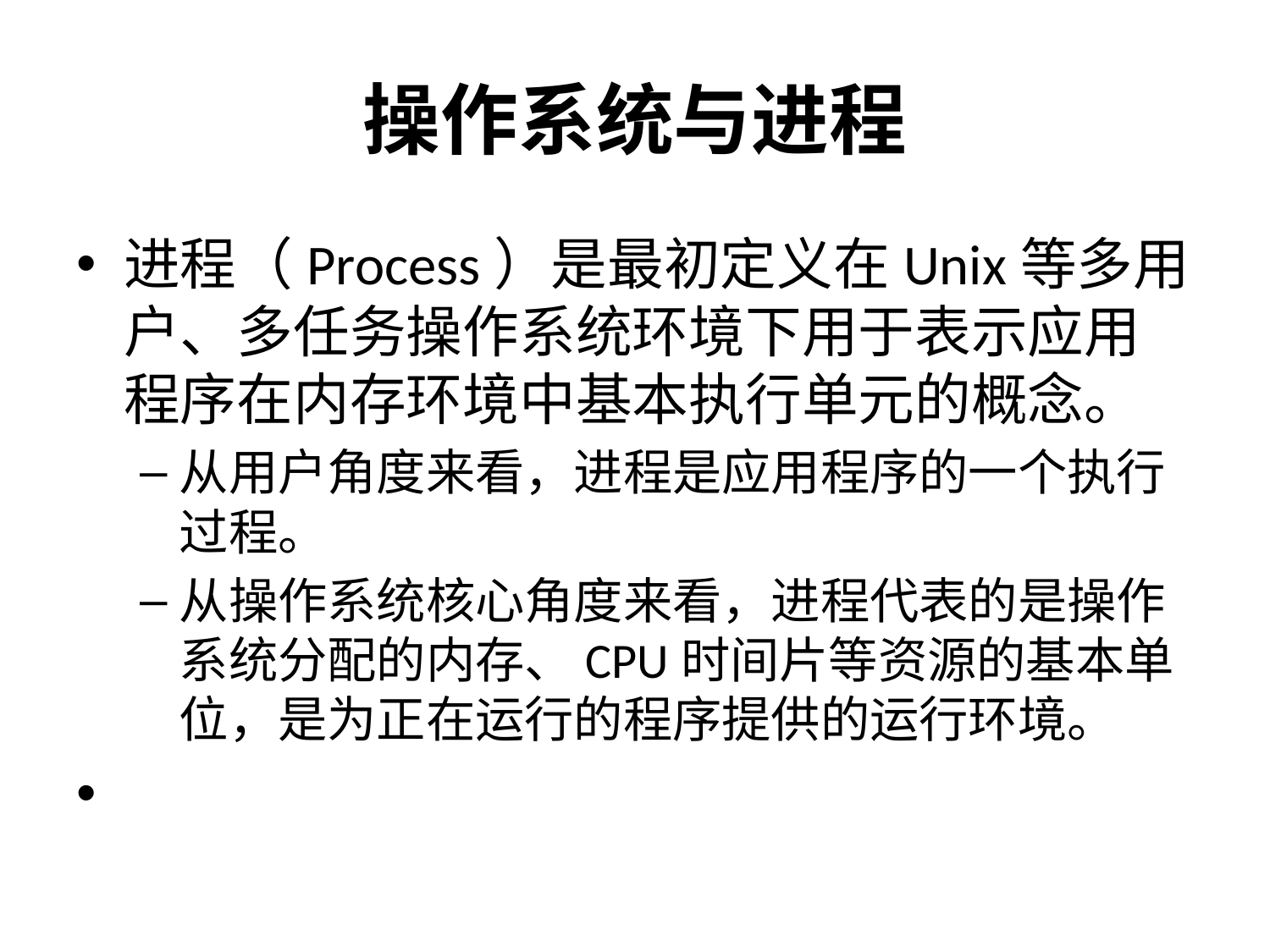

# 操作系统与进程
进程（Process）是最初定义在Unix等多用户、多任务操作系统环境下用于表示应用程序在内存环境中基本执行单元的概念。
从用户角度来看，进程是应用程序的一个执行过程。
从操作系统核心角度来看，进程代表的是操作系统分配的内存、CPU时间片等资源的基本单位，是为正在运行的程序提供的运行环境。